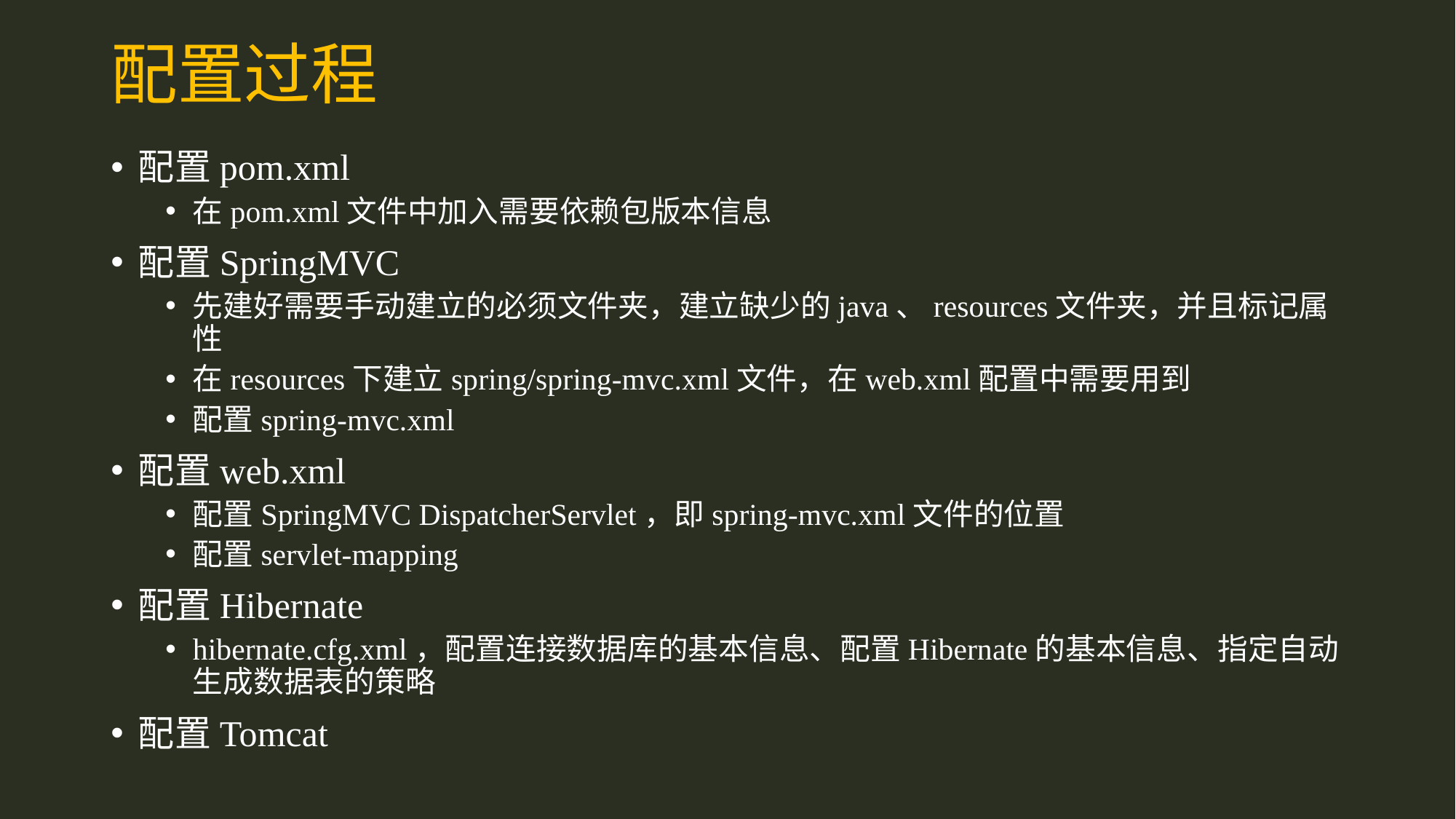

# 配置过程
配置pom.xml
在pom.xml文件中加入需要依赖包版本信息
配置SpringMVC
先建好需要手动建立的必须文件夹，建立缺少的java、resources文件夹，并且标记属性
在resources下建立spring/spring-mvc.xml文件，在web.xml配置中需要用到
配置spring-mvc.xml
配置web.xml
配置SpringMVC DispatcherServlet，即spring-mvc.xml文件的位置
配置servlet-mapping
配置Hibernate
hibernate.cfg.xml，配置连接数据库的基本信息、配置Hibernate的基本信息、指定自动生成数据表的策略
配置Tomcat